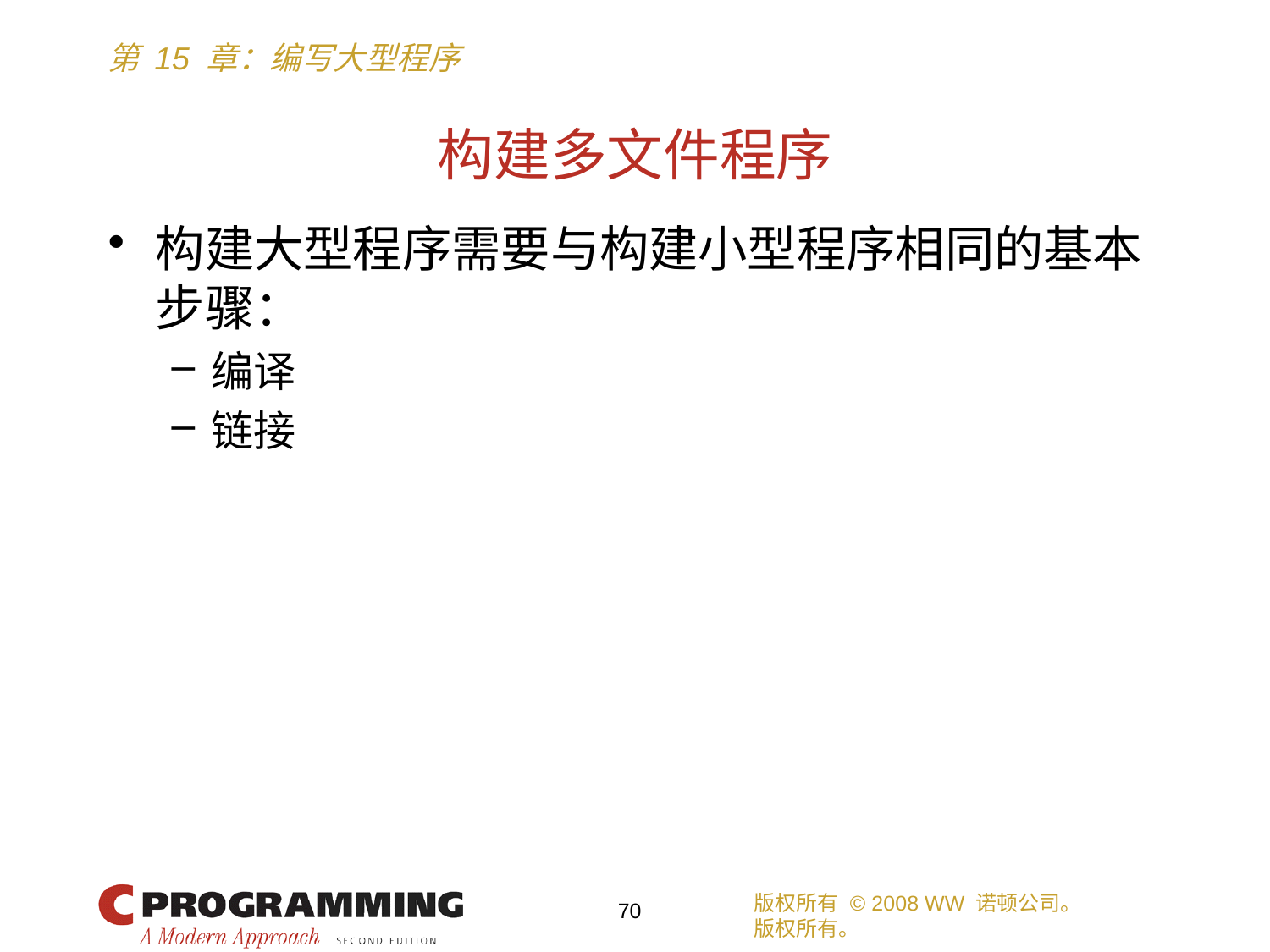

# 构建多文件程序
构建大型程序需要与构建小型程序相同的基本步骤：
编译
链接
版权所有 © 2008 WW 诺顿公司。
版权所有。
70